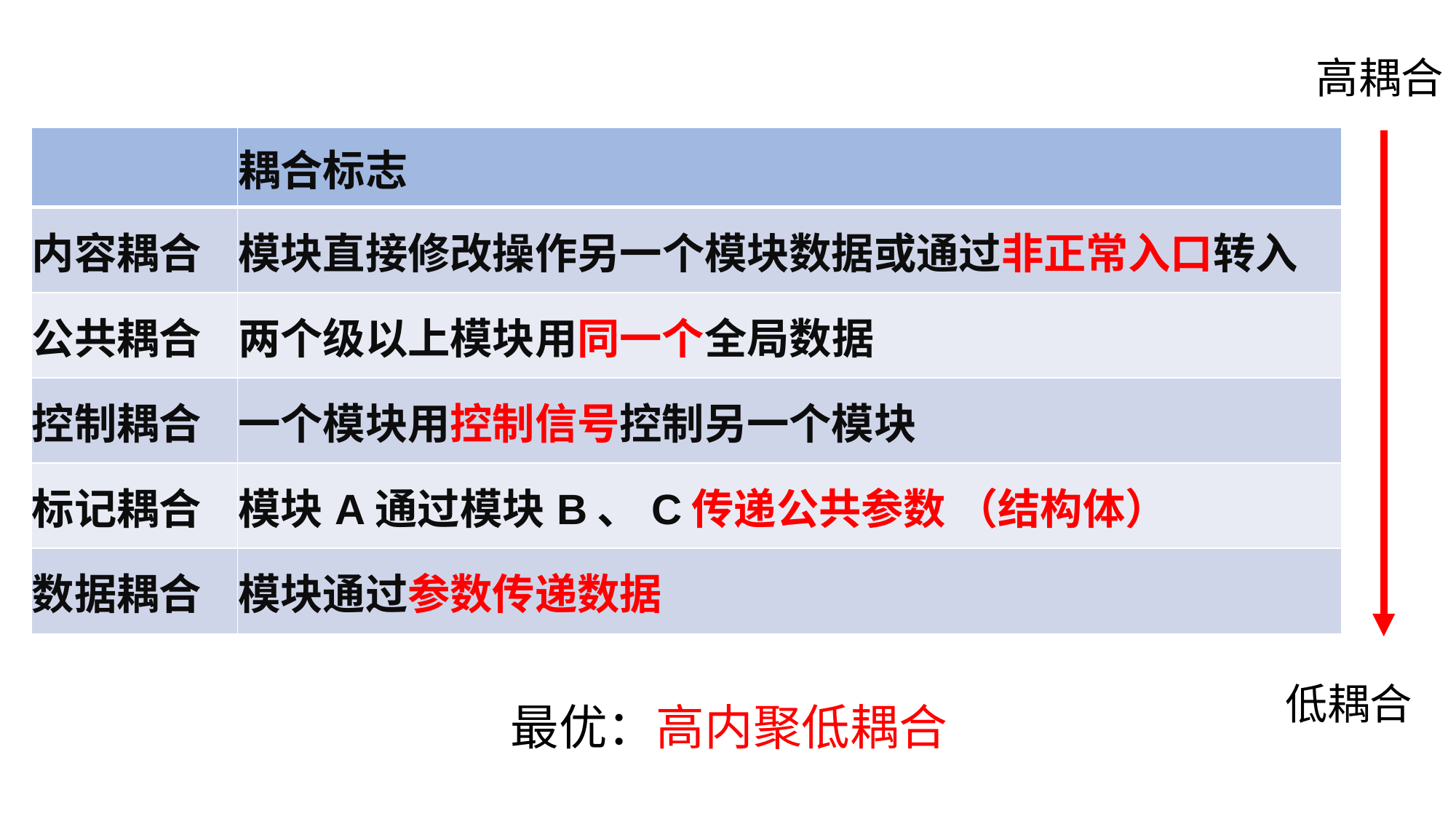

高耦合
|  | 耦合标志 |
| --- | --- |
| 内容耦合 | 模块直接修改操作另一个模块数据或通过非正常入口转入 |
| 公共耦合 | 两个级以上模块用同一个全局数据 |
| 控制耦合 | 一个模块用控制信号控制另一个模块 |
| 标记耦合 | 模块A通过模块B、C传递公共参数 （结构体） |
| 数据耦合 | 模块通过参数传递数据 |
低耦合
最优：高内聚低耦合